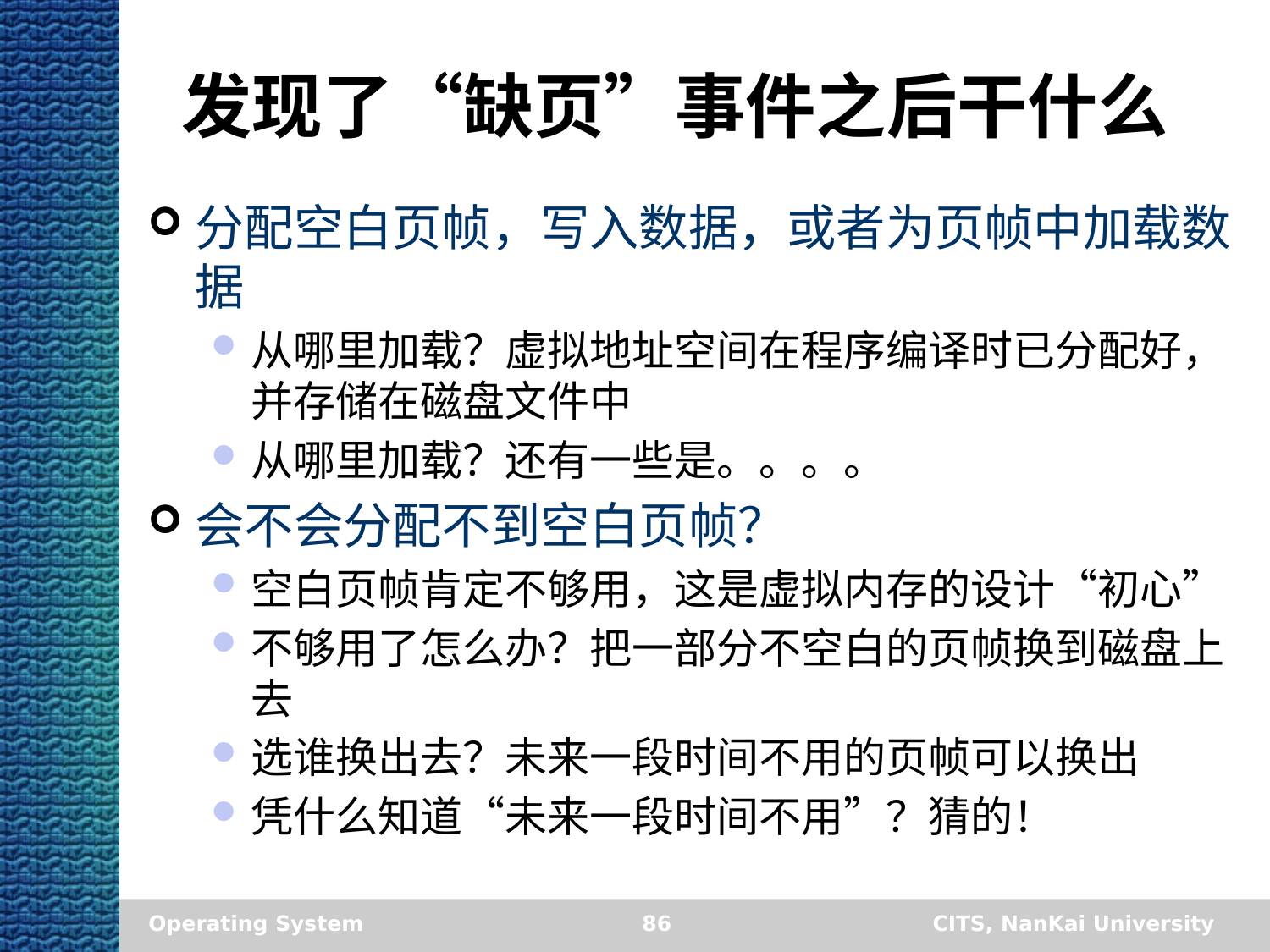

# 发现了“缺页”事件之后干什么
分配空白页帧，写入数据，或者为页帧中加载数据
从哪里加载？虚拟地址空间在程序编译时已分配好，并存储在磁盘文件中
从哪里加载？还有一些是。。。。
会不会分配不到空白页帧？
空白页帧肯定不够用，这是虚拟内存的设计“初心”
不够用了怎么办？把一部分不空白的页帧换到磁盘上去
选谁换出去？未来一段时间不用的页帧可以换出
凭什么知道“未来一段时间不用”？猜的！

Operating System
86
CITS, NanKai University